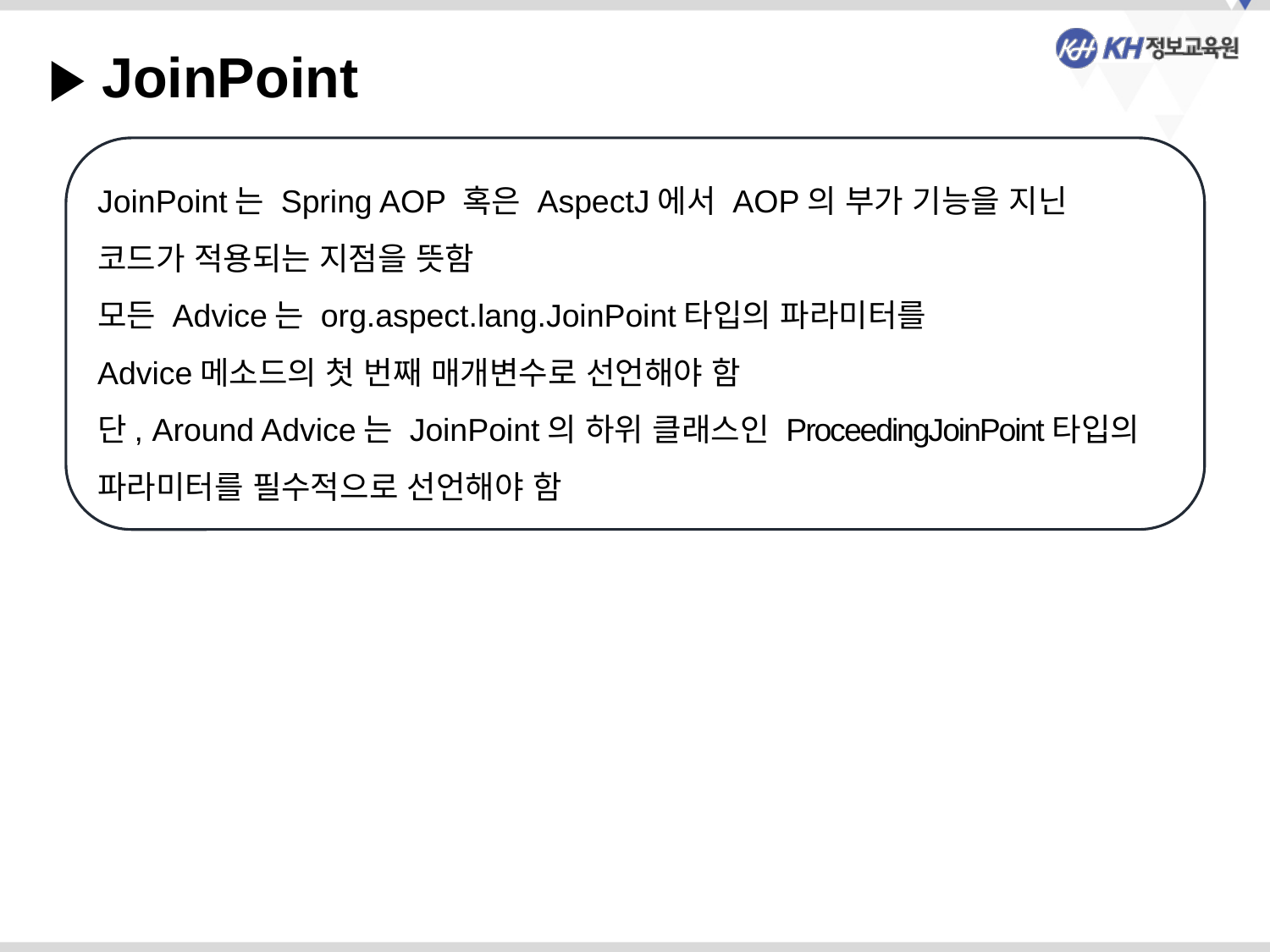

▶ JoinPoint
JoinPoint는 Spring AOP 혹은 AspectJ에서 AOP의 부가 기능을 지닌
코드가 적용되는 지점을 뜻함
모든 Advice는 org.aspect.lang.JoinPoint타입의 파라미터를
Advice메소드의 첫 번째 매개변수로 선언해야 함
단, Around Advice는 JoinPoint의 하위 클래스인 ProceedingJoinPoint타입의 파라미터를 필수적으로 선언해야 함